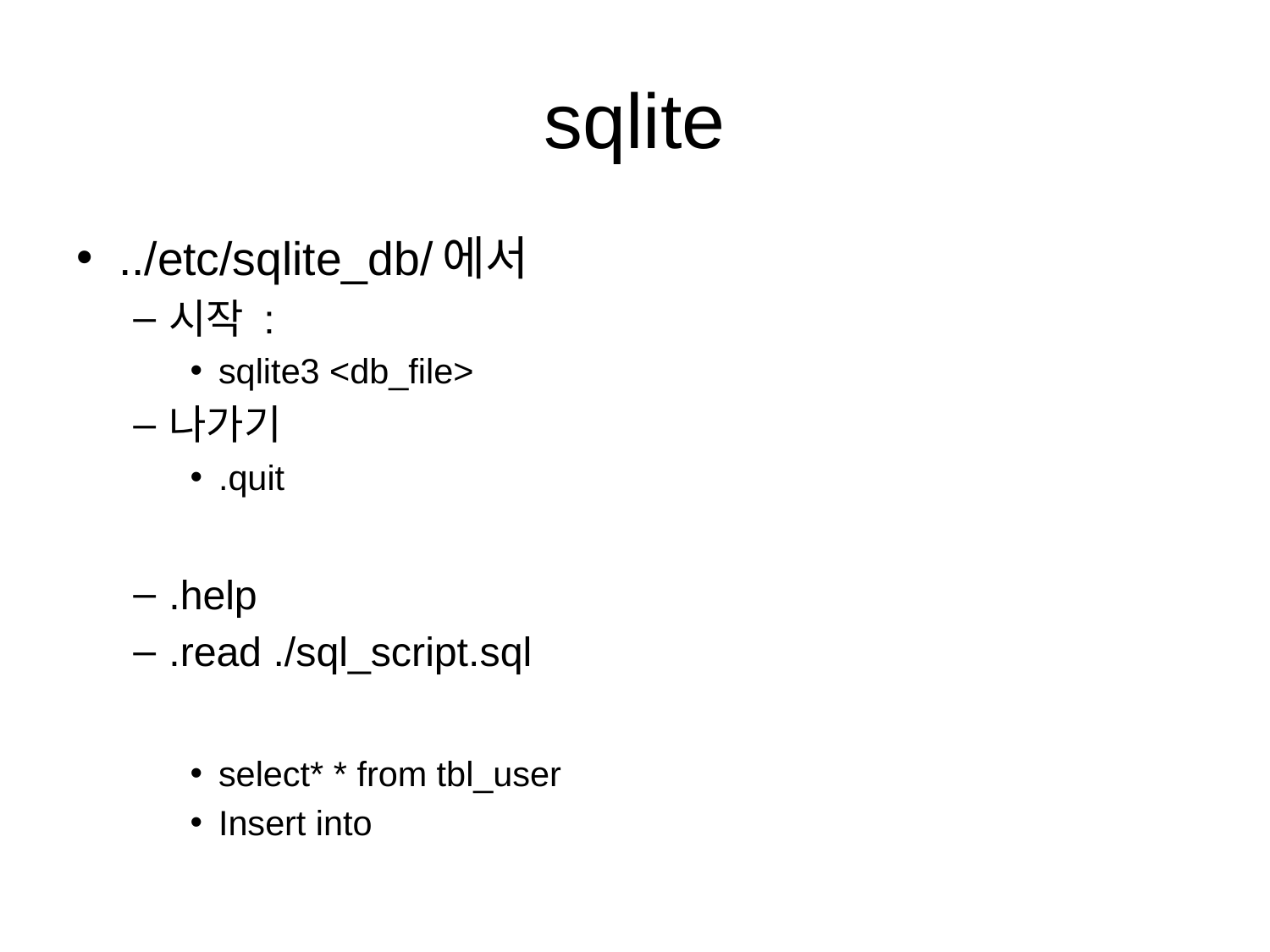

# sqlite
../etc/sqlite_db/에서
시작 :
sqlite3 <db_file>
나가기
.quit

.help
.read ./sql_script.sql

select* * from tbl_user
Insert into